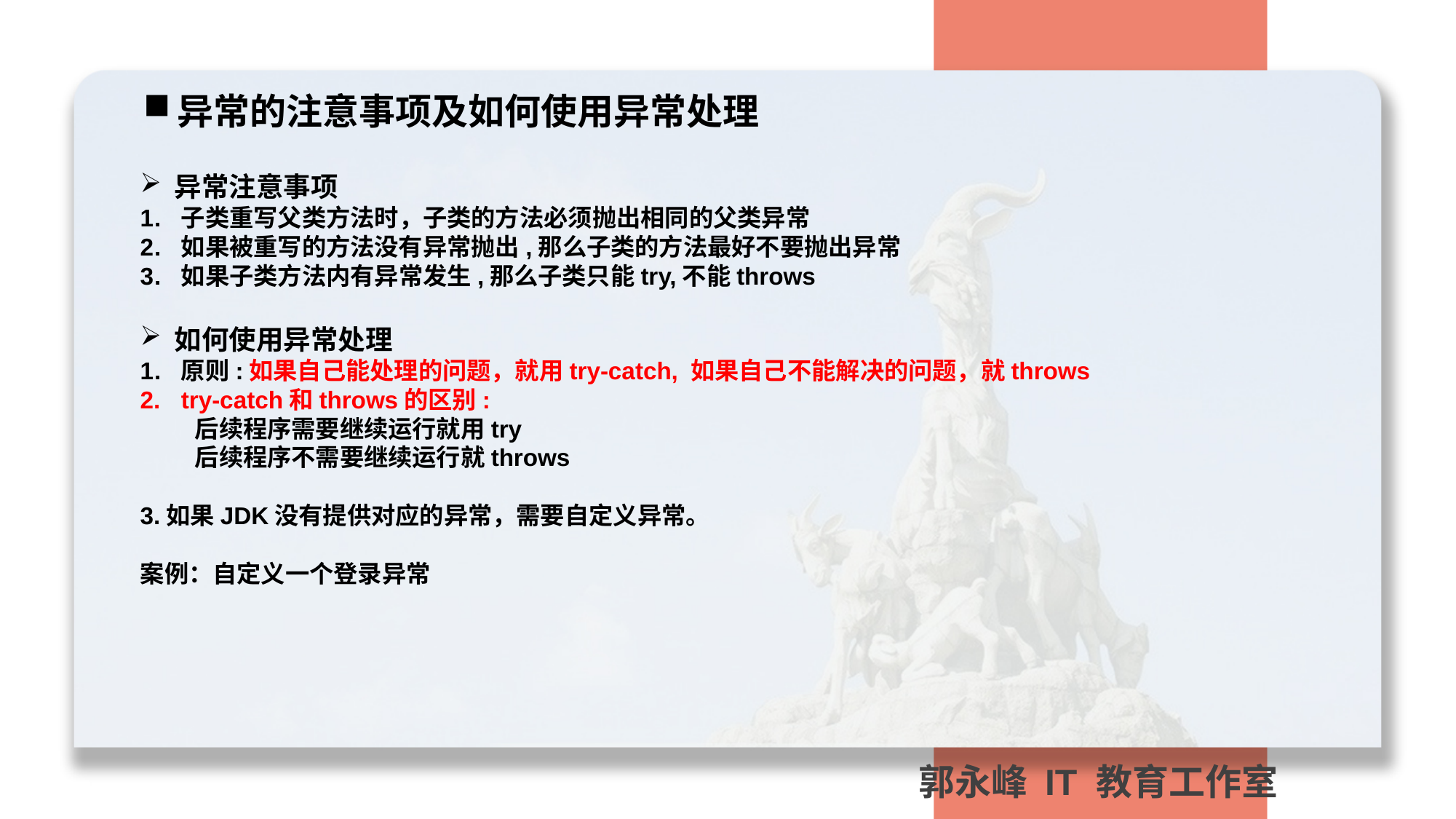

异常的注意事项及如何使用异常处理
异常注意事项
子类重写父类方法时，子类的方法必须抛出相同的父类异常
如果被重写的方法没有异常抛出,那么子类的方法最好不要抛出异常
如果子类方法内有异常发生,那么子类只能try,不能throws

如何使用异常处理
原则:如果自己能处理的问题，就用try-catch, 如果自己不能解决的问题，就throws
try-catch和throws的区别:
后续程序需要继续运行就用try
后续程序不需要继续运行就throws

3.如果JDK没有提供对应的异常，需要自定义异常。

案例：自定义一个登录异常